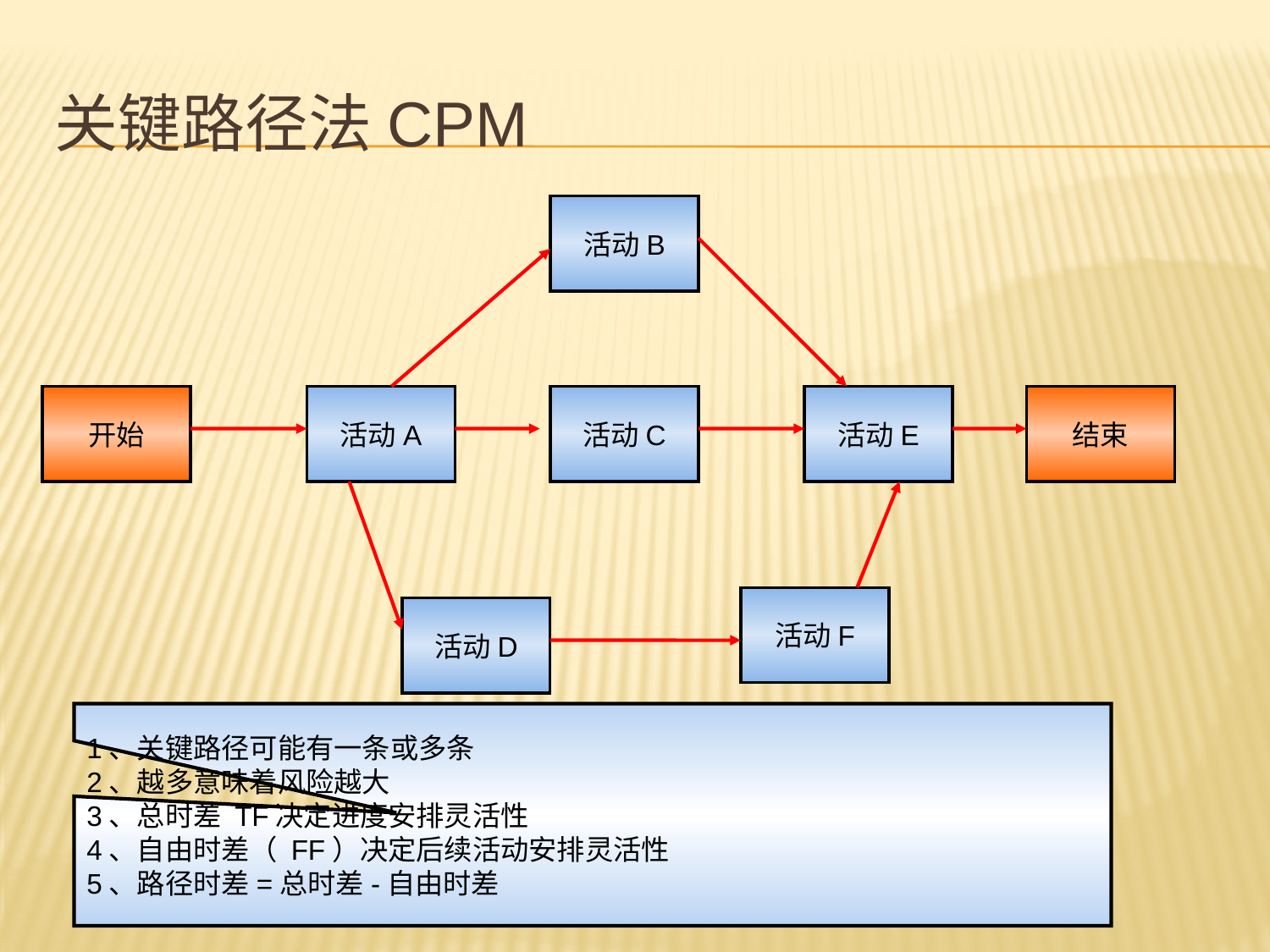

# 关键路径法CPM
活动B

开始
活动A
活动C
活动E
结束

活动F
活动D

1、关键路径可能有一条或多条
2、越多意味着风险越大
3、总时差 TF决定进度安排灵活性
4、自由时差（ FF）决定后续活动安排灵活性
5、路径时差=总时差-自由时差